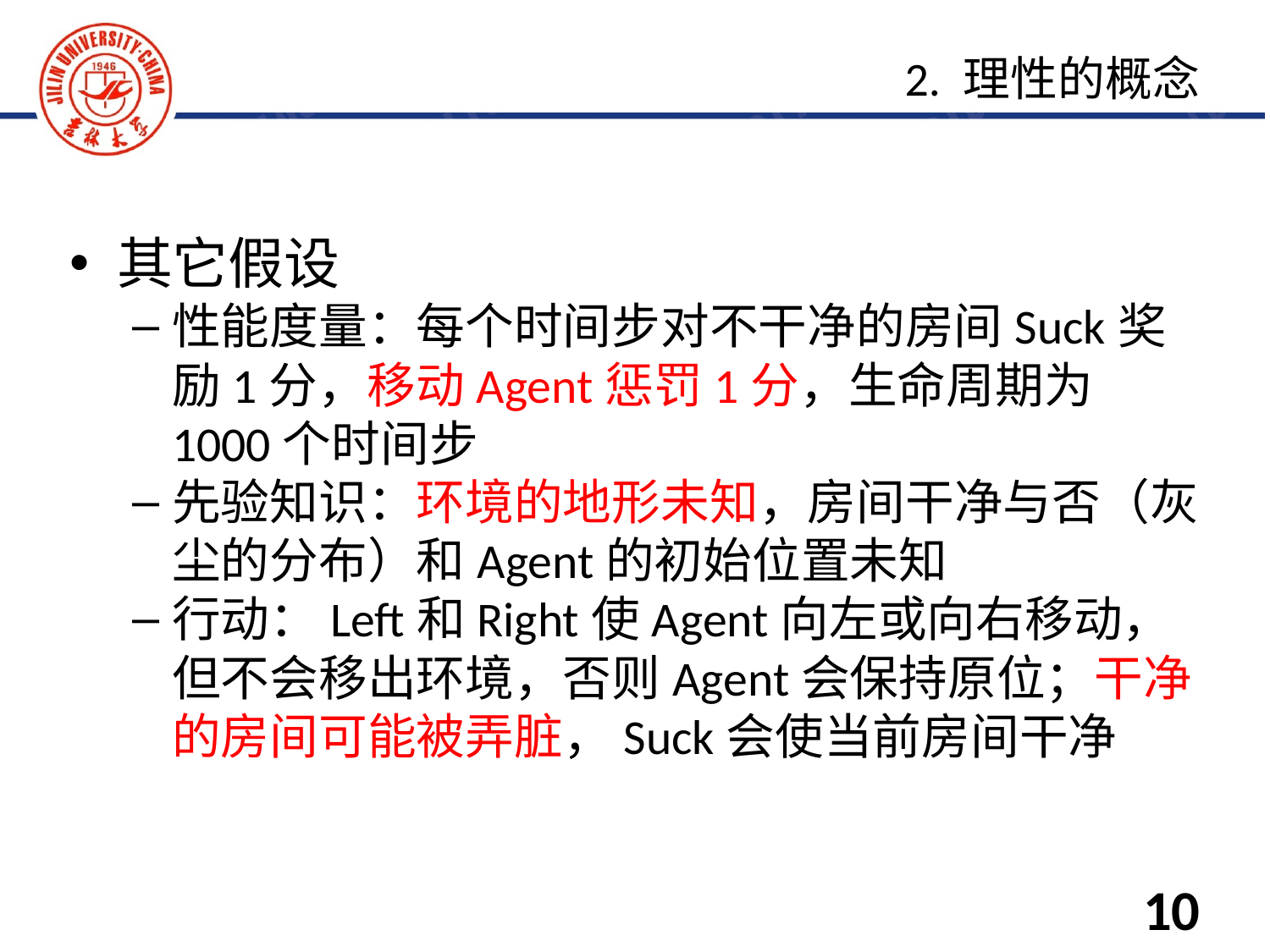

其它假设
性能度量：每个时间步对不干净的房间Suck奖励1分，移动Agent惩罚1分，生命周期为1000个时间步
先验知识：环境的地形未知，房间干净与否（灰尘的分布）和Agent的初始位置未知
行动：Left和Right使Agent向左或向右移动，但不会移出环境，否则Agent会保持原位；干净的房间可能被弄脏，Suck会使当前房间干净
2. 理性的概念
10